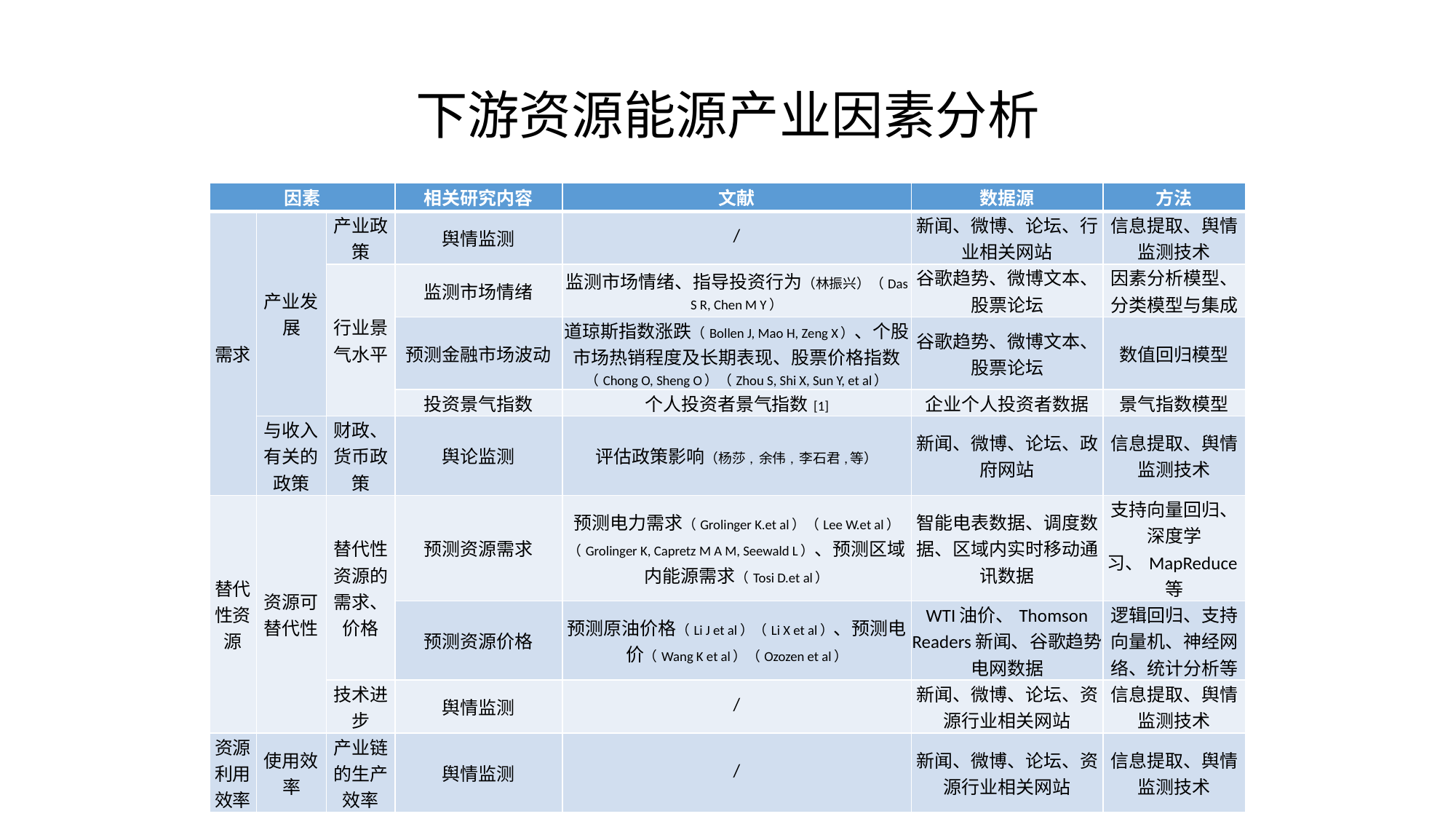

# 下游资源能源产业因素分析
| 因素 |  |  | 相关研究内容 | 文献 | 数据源 | 方法 |
| --- | --- | --- | --- | --- | --- | --- |
| 需求 | 产业发展 | 产业政策 | 舆情监测 | / | 新闻、微博、论坛、行业相关网站 | 信息提取、舆情监测技术 |
|  |  | 行业景气水平 | 监测市场情绪 | 监测市场情绪、指导投资行为（林振兴）（Das S R, Chen M Y） | 谷歌趋势、微博文本、股票论坛 | 因素分析模型、分类模型与集成 |
|  |  |  | 预测金融市场波动 | 道琼斯指数涨跌（Bollen J, Mao H, Zeng X）、个股市场热销程度及长期表现、股票价格指数（Chong O, Sheng O）（Zhou S, Shi X, Sun Y, et al） | 谷歌趋势、微博文本、股票论坛 | 数值回归模型 |
|  |  |  | 投资景气指数 | 个人投资者景气指数[1] | 企业个人投资者数据 | 景气指数模型 |
|  | 与收入有关的政策 | 财政、货币政策 | 舆论监测 | 评估政策影响（杨莎, 余伟, 李石君,等） | 新闻、微博、论坛、政府网站 | 信息提取、舆情监测技术 |
| 替代性资源 | 资源可替代性 | 替代性资源的需求、价格 | 预测资源需求 | 预测电力需求（Grolinger K.et al）（Lee W.et al）（Grolinger K, Capretz M A M, Seewald L）、预测区域内能源需求（Tosi D.et al） | 智能电表数据、调度数据、区域内实时移动通讯数据 | 支持向量回归、深度学习、MapReduce等 |
|  |  |  | 预测资源价格 | 预测原油价格（Li J et al）（Li X et al）、预测电价（Wang K et al）（Ozozen et al） | WTI油价、Thomson Readers新闻、谷歌趋势、电网数据 | 逻辑回归、支持向量机、神经网络、统计分析等 |
|  |  | 技术进步 | 舆情监测 | / | 新闻、微博、论坛、资源行业相关网站 | 信息提取、舆情监测技术 |
| 资源利用效率 | 使用效率 | 产业链的生产效率 | 舆情监测 | / | 新闻、微博、论坛、资源行业相关网站 | 信息提取、舆情监测技术 |